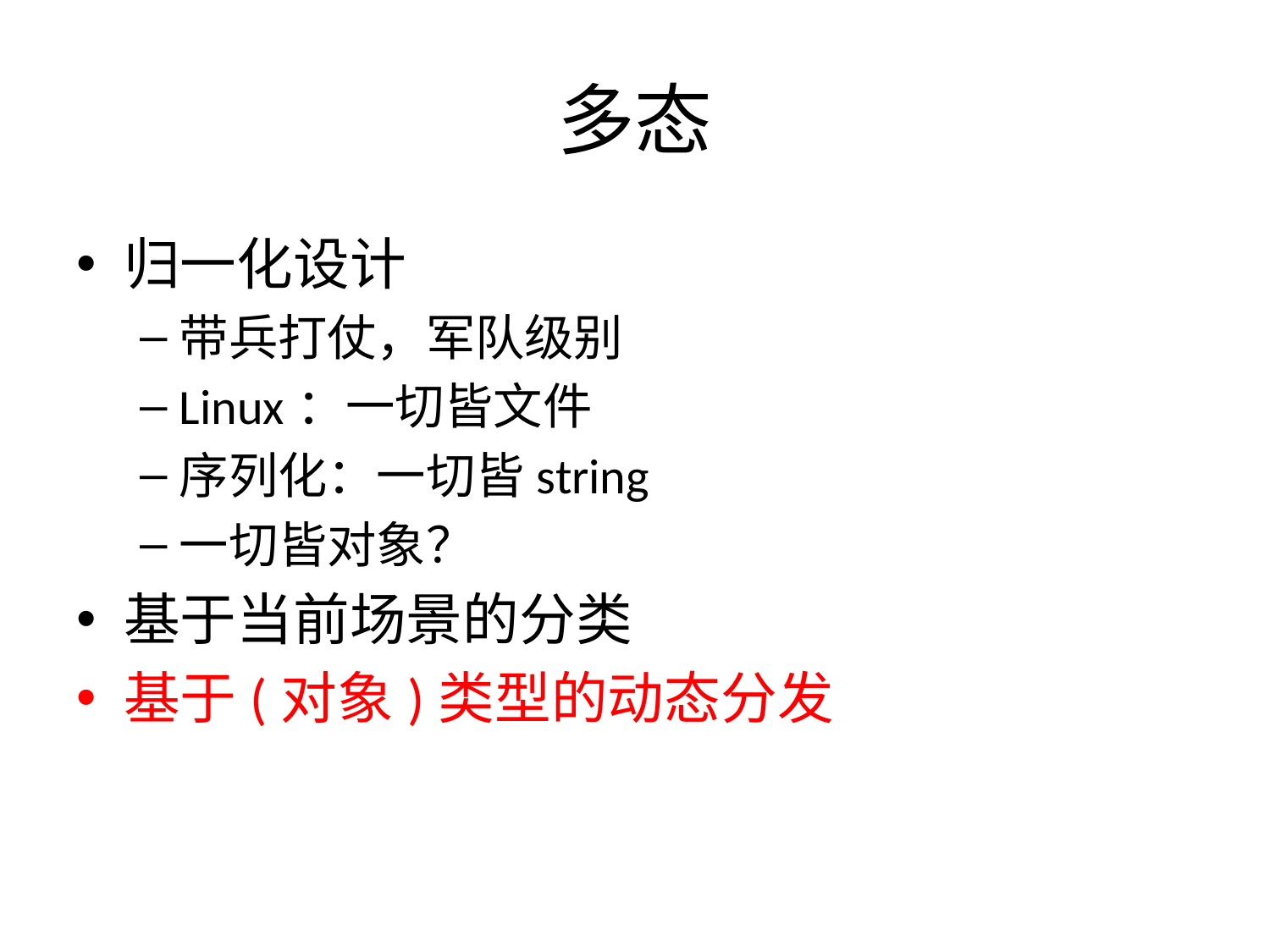

# 多态
归一化设计
带兵打仗，军队级别
Linux：一切皆文件
序列化：一切皆string
一切皆对象？
基于当前场景的分类
基于(对象)类型的动态分发